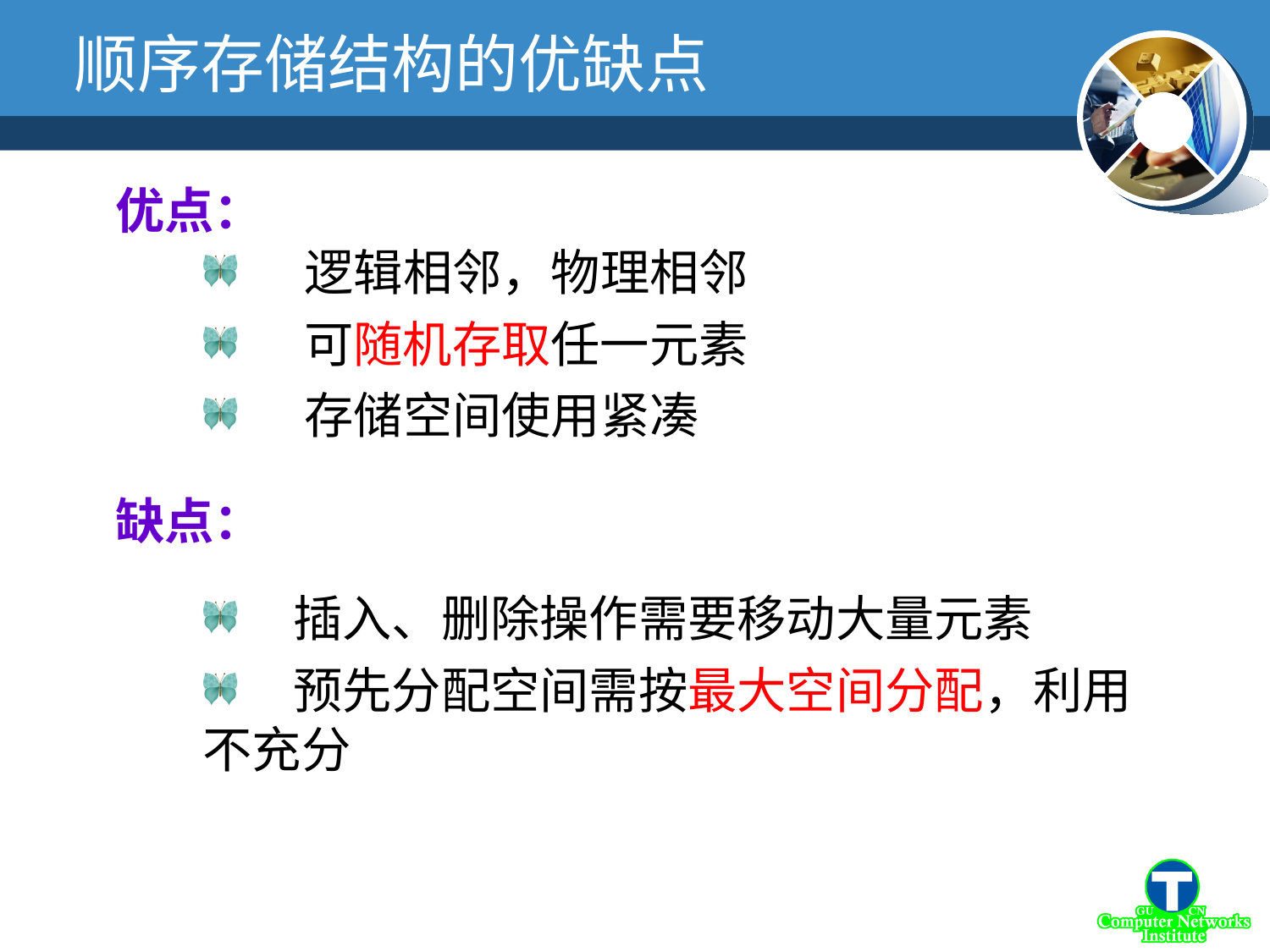

顺序存储结构的优缺点

     逻辑相邻，物理相邻
     可随机存取任一元素
     存储空间使用紧凑
优点：
缺点：

    插入、删除操作需要移动大量元素
    预先分配空间需按最大空间分配，利用不充分